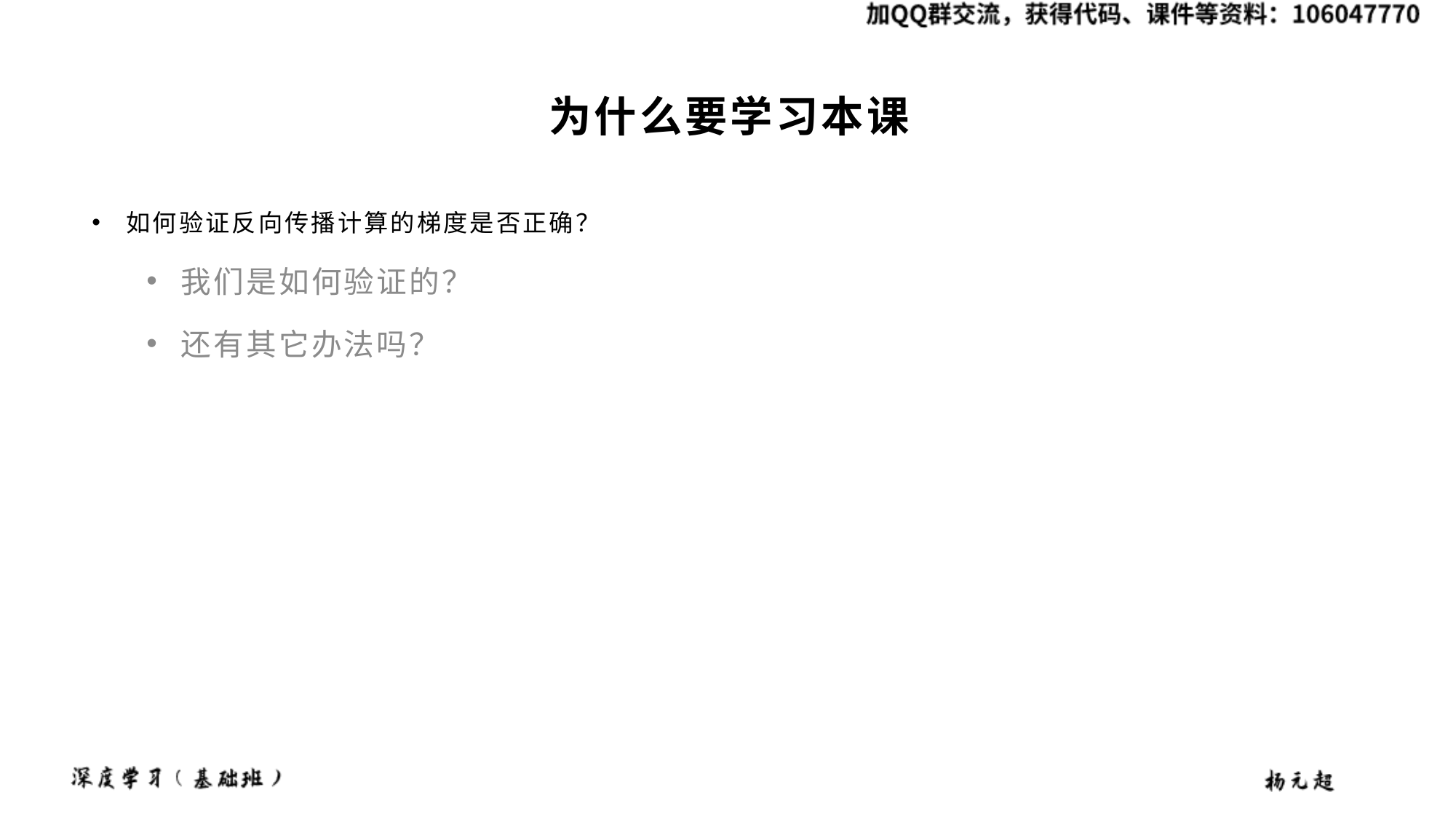

# 为什么要学习本课
如何验证反向传播计算的梯度是否正确？
我们是如何验证的？
还有其它办法吗？